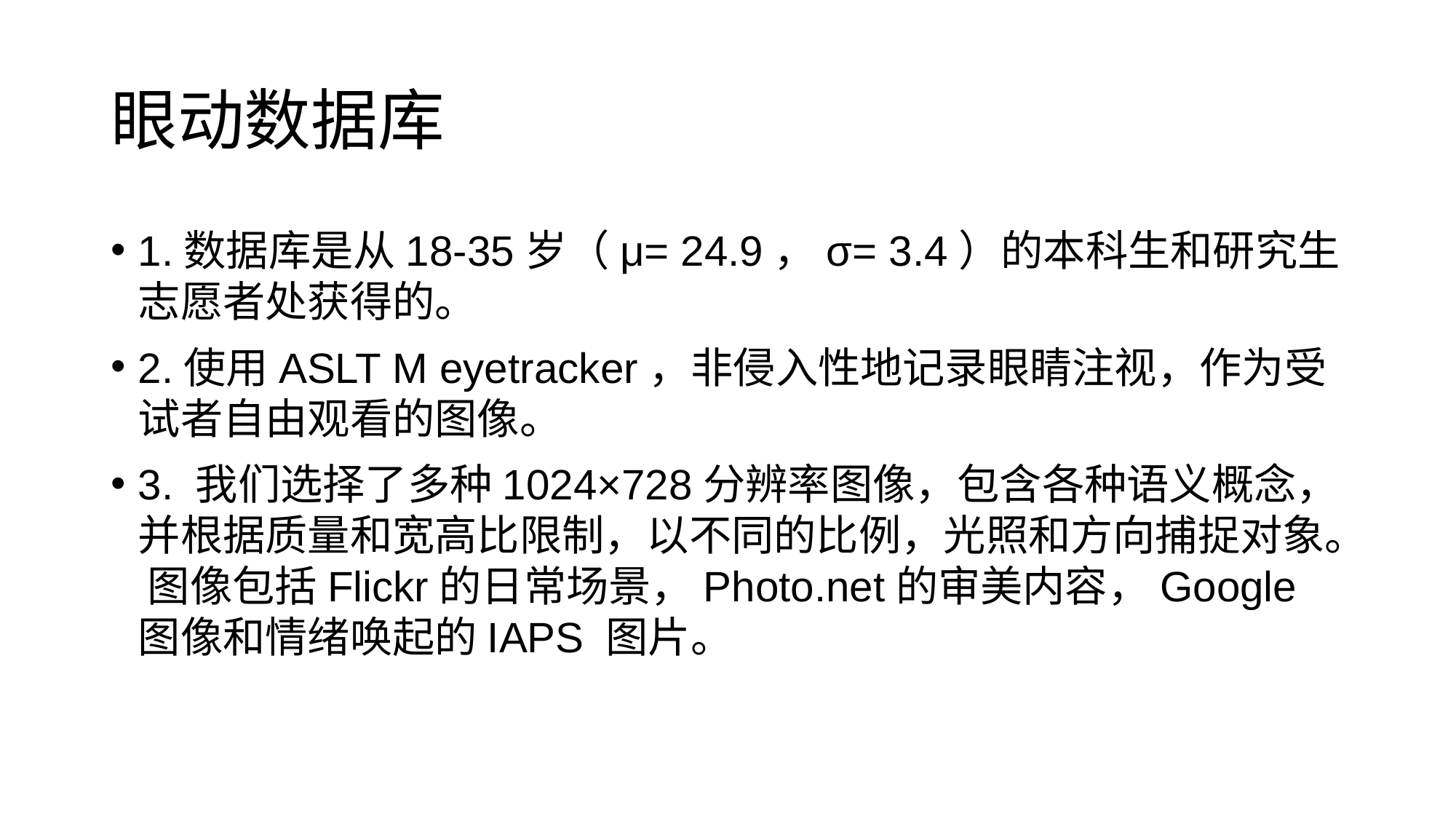

# 眼动数据库
1.数据库是从18-35岁（μ= 24.9，σ= 3.4）的本科生和研究生志愿者处获得的。
2.使用ASLT M eyetracker，非侵入性地记录眼睛注视，作为受试者自由观看的图像。
3. 我们选择了多种1024×728分辨率图像，包含各种语义概念，并根据质量和宽高比限制，以不同的比例，光照和方向捕捉对象。 图像包括Flickr的日常场景，Photo.net的审美内容，Google图像和情绪唤起的IAPS 图片。